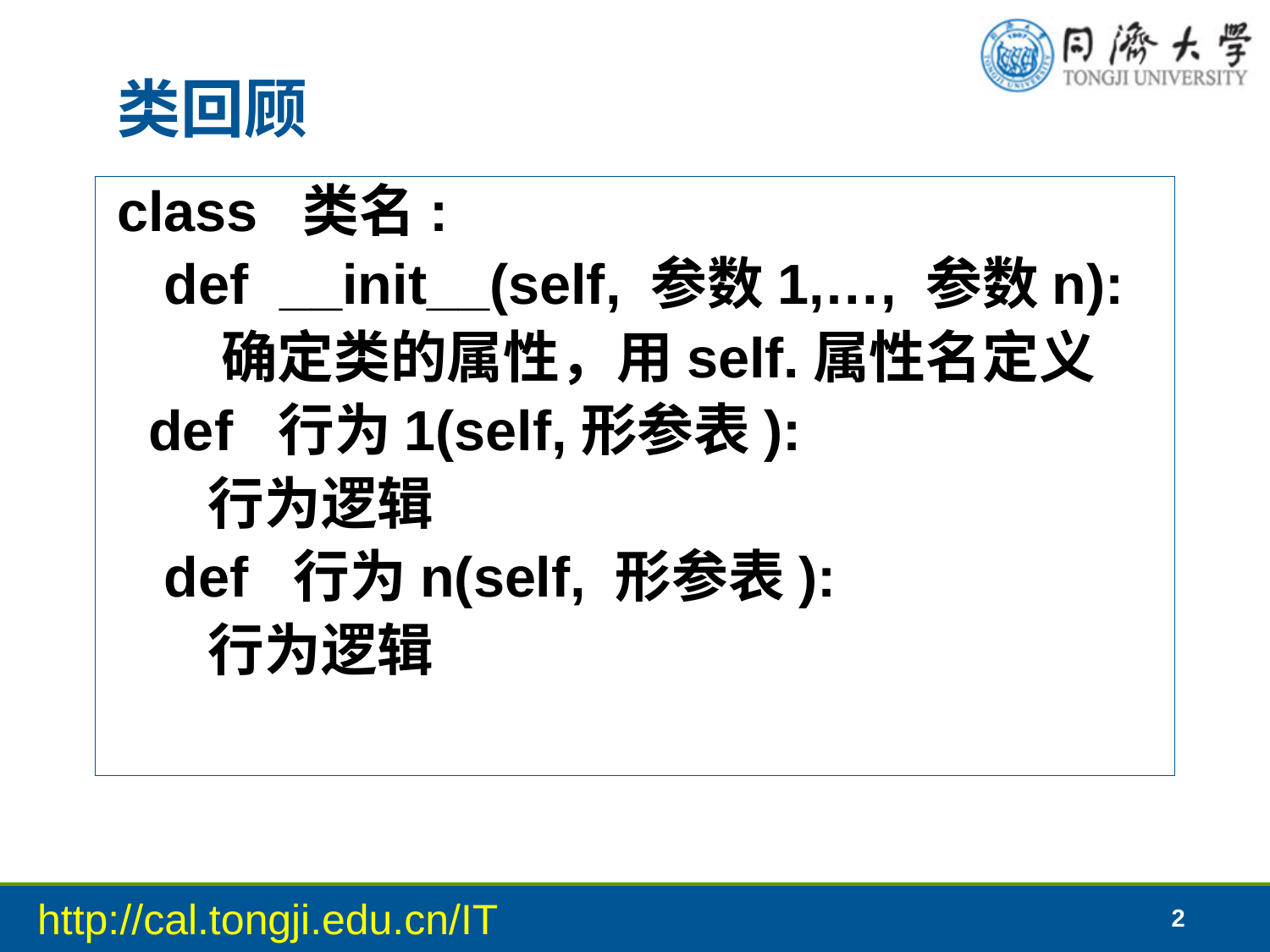

# 类回顾
class  类名:
   def  __init__(self, 参数1,…, 参数n):
       确定类的属性，用self.属性名定义
  def  行为1(self,形参表):
      行为逻辑
   def  行为n(self, 形参表):
      行为逻辑